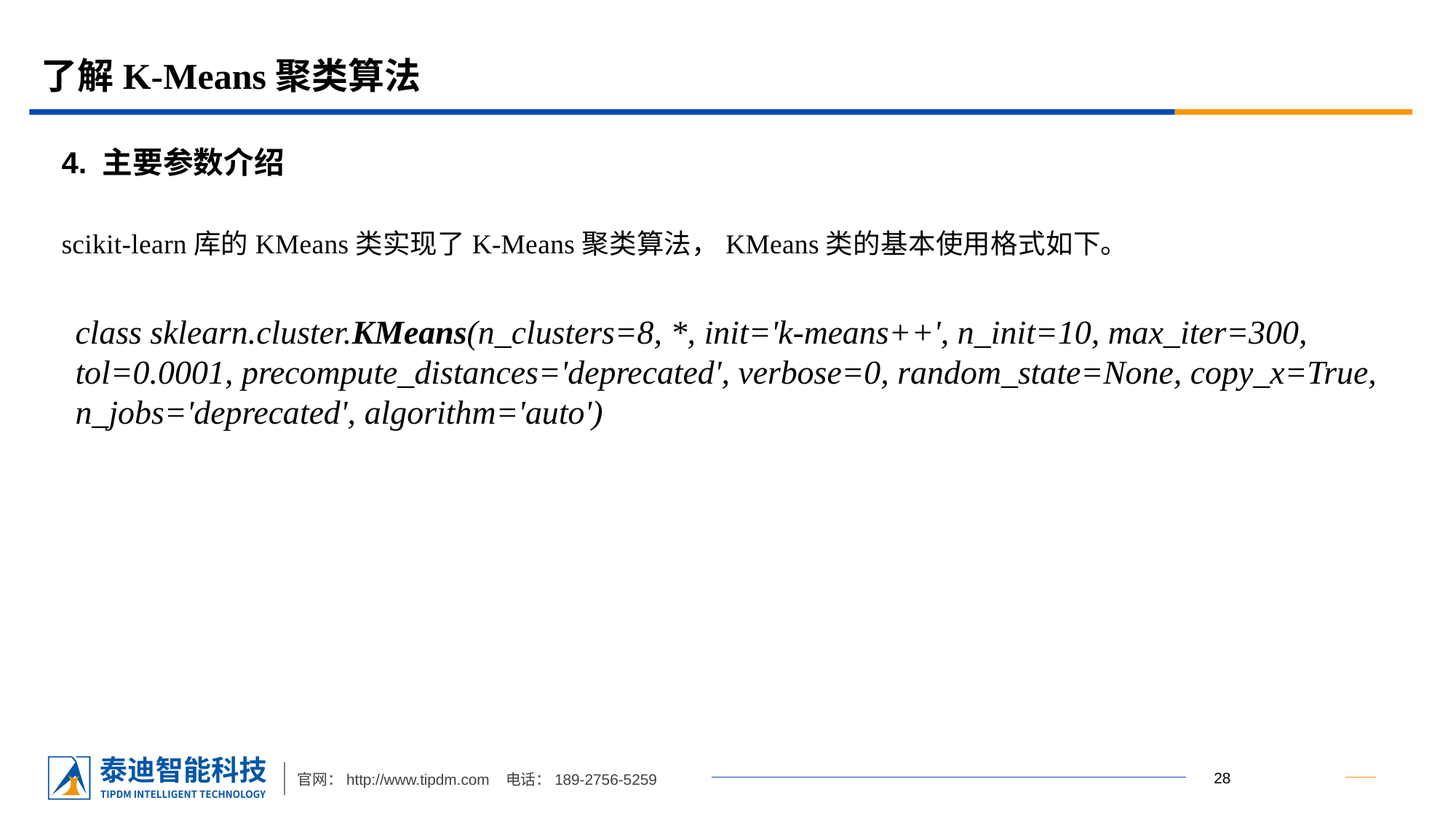

# 了解K-Means聚类算法
4. 主要参数介绍
scikit-learn库的KMeans类实现了K-Means聚类算法，KMeans类的基本使用格式如下。
class sklearn.cluster.KMeans(n_clusters=8, *, init='k-means++', n_init=10, max_iter=300, tol=0.0001, precompute_distances='deprecated', verbose=0, random_state=None, copy_x=True, n_jobs='deprecated', algorithm='auto')